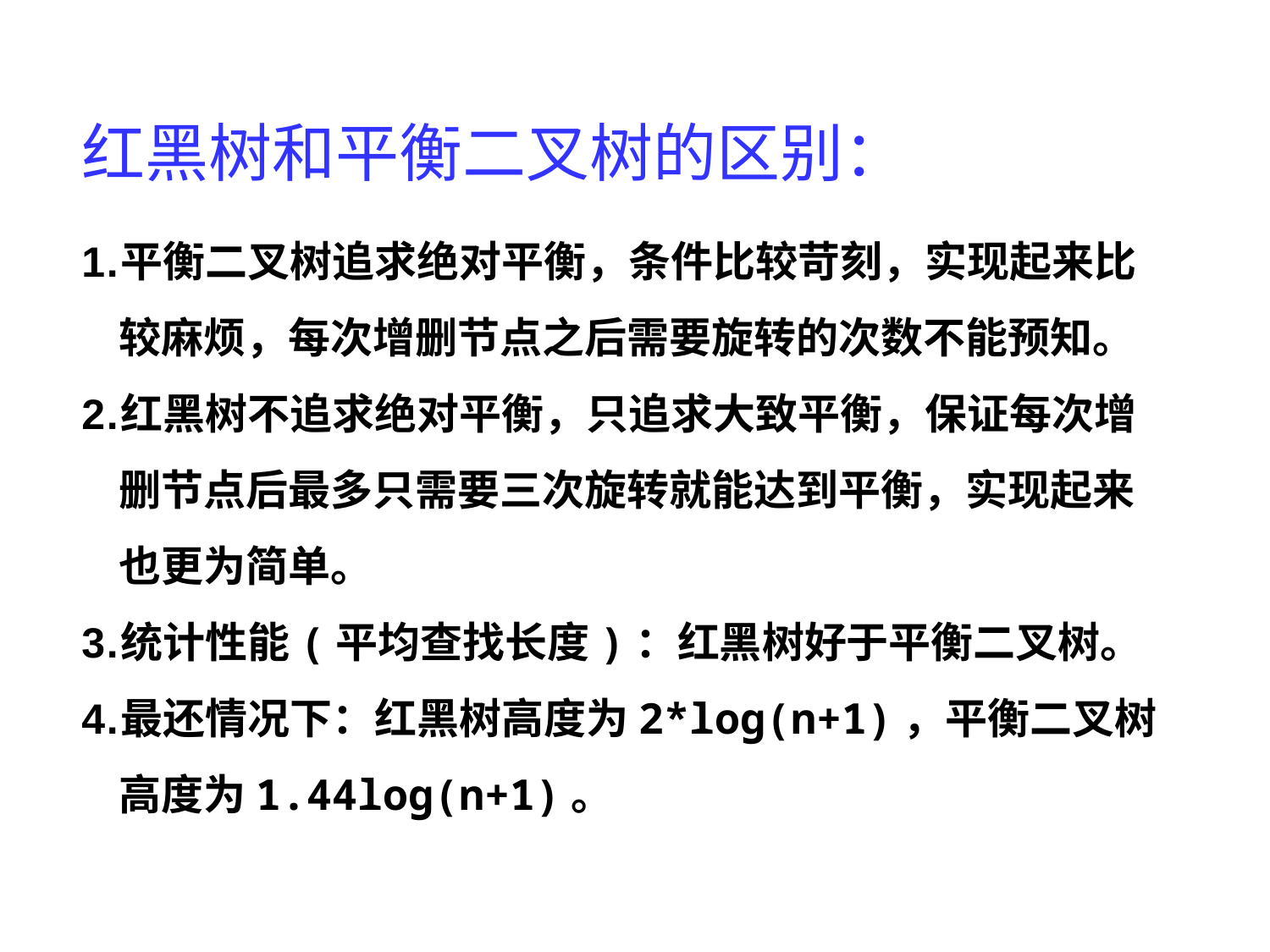

红黑树和平衡二叉树的区别：
平衡二叉树追求绝对平衡，条件比较苛刻，实现起来比较麻烦，每次增删节点之后需要旋转的次数不能预知。
红黑树不追求绝对平衡，只追求大致平衡，保证每次增删节点后最多只需要三次旋转就能达到平衡，实现起来也更为简单。
统计性能(平均查找长度)：红黑树好于平衡二叉树。
最还情况下：红黑树高度为2*log(n+1)，平衡二叉树高度为1.44log(n+1)。